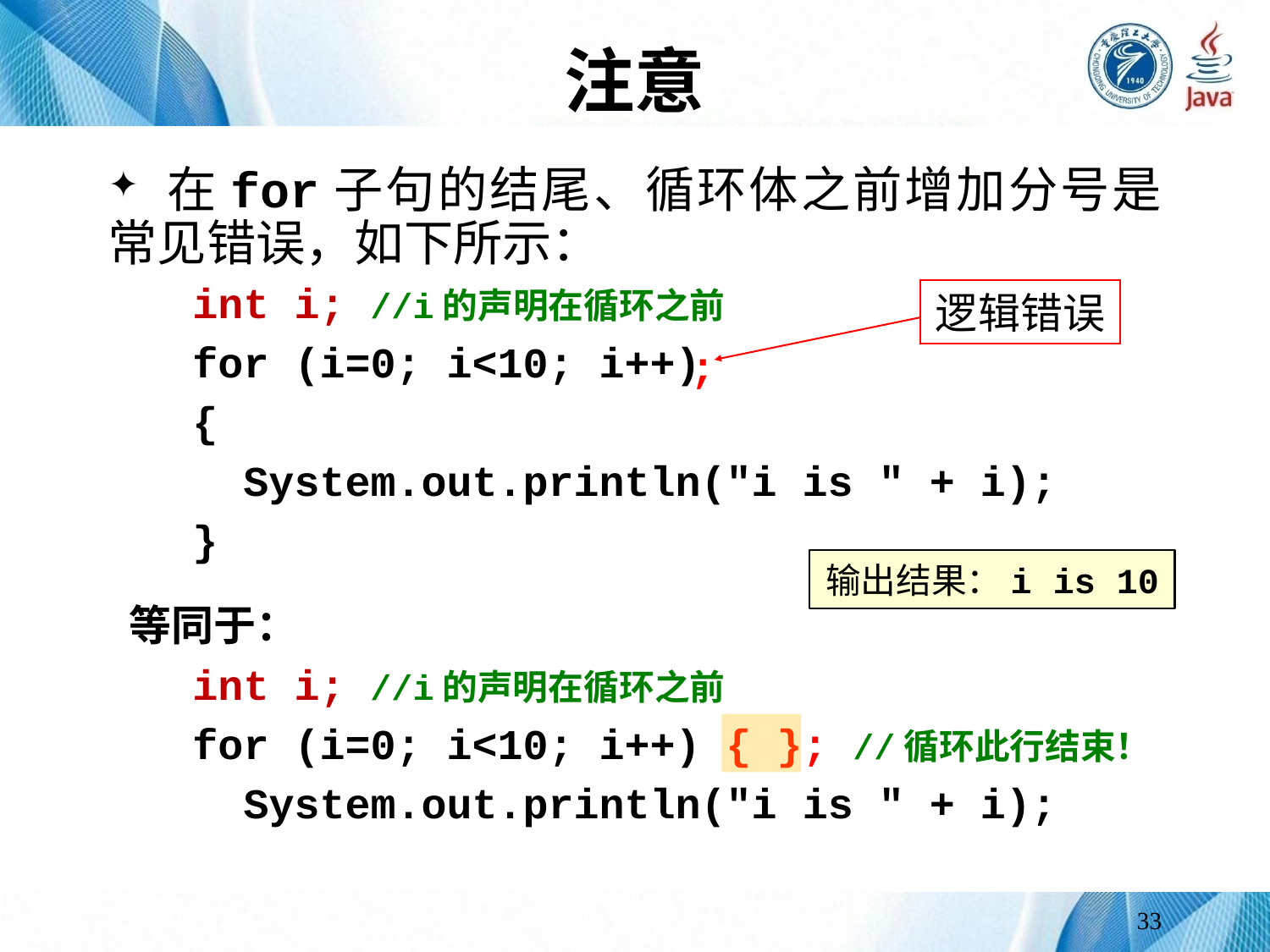

# 注意
 在for子句的结尾、循环体之前增加分号是常见错误，如下所示：
int i; //i的声明在循环之前
for (i=0; i<10; i++)
{
  System.out.println("i is " + i);
}
逻辑错误

;
输出结果：i is 10
等同于：
int i; //i的声明在循环之前
for (i=0; i<10; i++) { }; //循环此行结束！
{ System.out.println("i is " + i); }

33